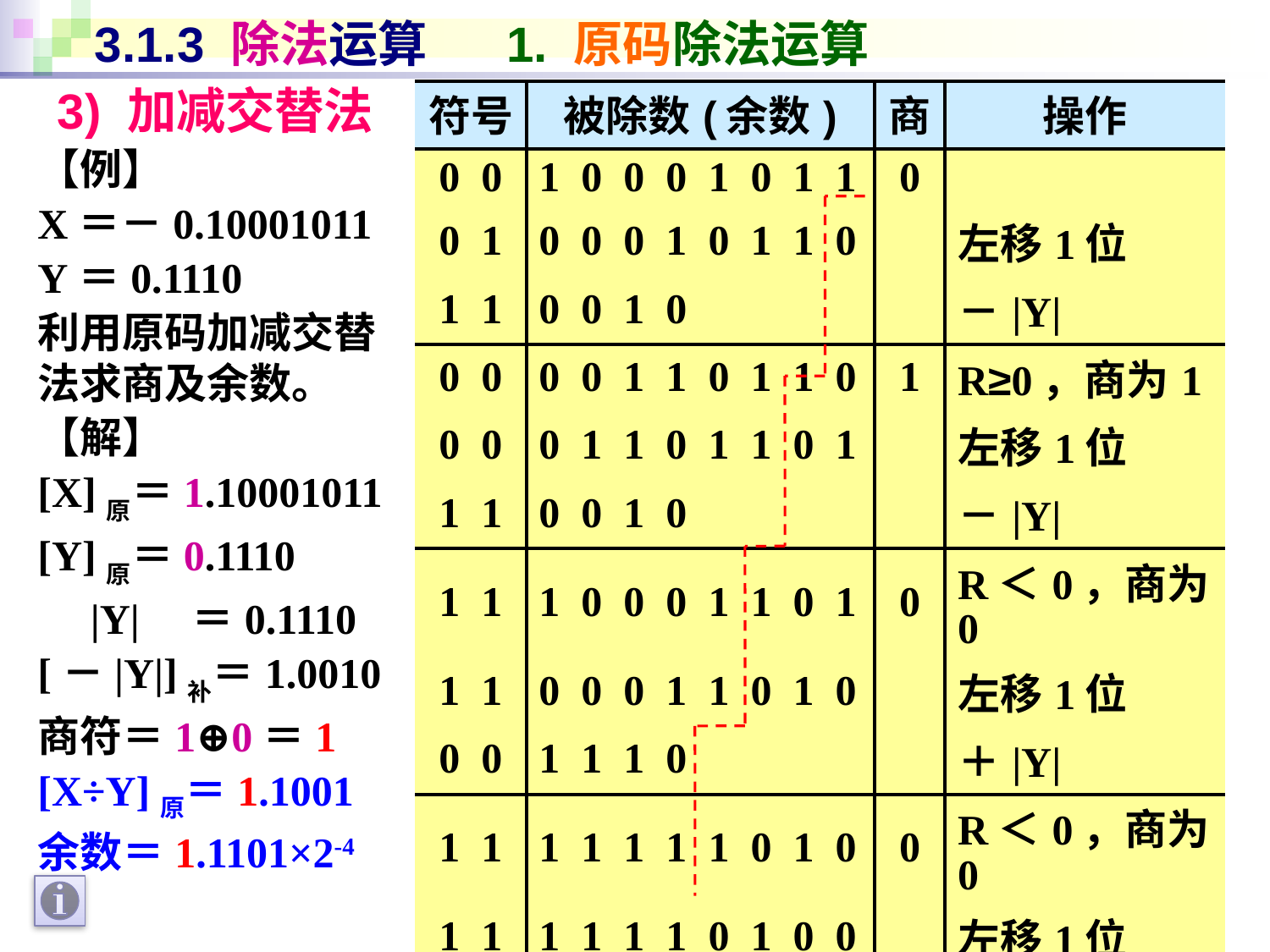

# 3.1.3 除法运算      1. 原码除法运算
3) 加减交替法
| 符号 | 被除数(余数) | 商 | 操作 |
| --- | --- | --- | --- |
| 0 0 | 1 0 0 0 1 0 1 1 | 0 |  |
| 0 1 | 0 0 0 1 0 1 1 0 |  | 左移1位 |
| 1 1 | 0 0 1 0 |  | －|Y| |
| 0 0 | 0 0 1 1 0 1 1 0 | 1 | R≥0，商为1 |
| 0 0 | 0 1 1 0 1 1 0 1 |  | 左移1位 |
| 1 1 | 0 0 1 0 |  | －|Y| |
| 1 1 | 1 0 0 0 1 1 0 1 | 0 | R＜0，商为0 |
| 1 1 | 0 0 0 1 1 0 1 0 |  | 左移1位 |
| 0 0 | 1 1 1 0 |  | ＋|Y| |
| 1 1 | 1 1 1 1 1 0 1 0 | 0 | R＜0，商为0 |
| 1 1 | 1 1 1 1 0 1 0 0 |  | 左移1位 |
| 0 0 | 1 1 1 0 |  | ＋|Y| |
| 0 0 | 1 1 0 1 0 1 0 0 | 1 | R≥0，商为1 |
【例】
X＝－0.10001011
Y＝0.1110
利用原码加减交替法求商及余数。
【解】
[X]原＝1.10001011
[Y]原＝0.1110
     |Y|    ＝0.1110
[－|Y|]补＝1.0010
商符＝1⊕0＝1
[X÷Y]原＝1.1001
余数＝1.1101×2-4

84